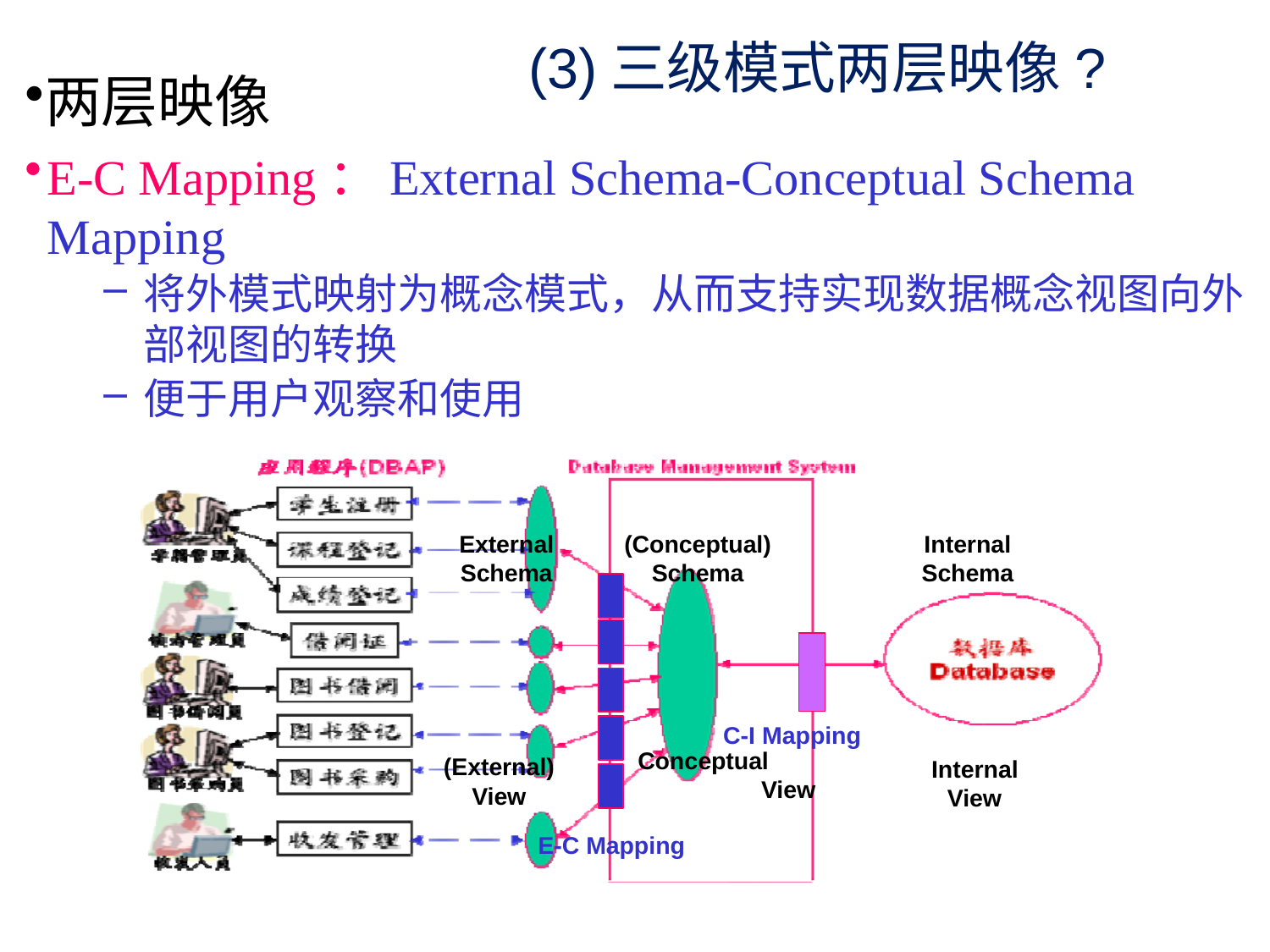

# (3)三级模式两层映像?
两层映像
E-C Mapping：External Schema-Conceptual Schema Mapping
将外模式映射为概念模式，从而支持实现数据概念视图向外部视图的转换
便于用户观察和使用

External Schema
(Conceptual) Schema
Internal Schema

C-I Mapping Conceptual
View
(External) View
Internal View

E-C Mapping